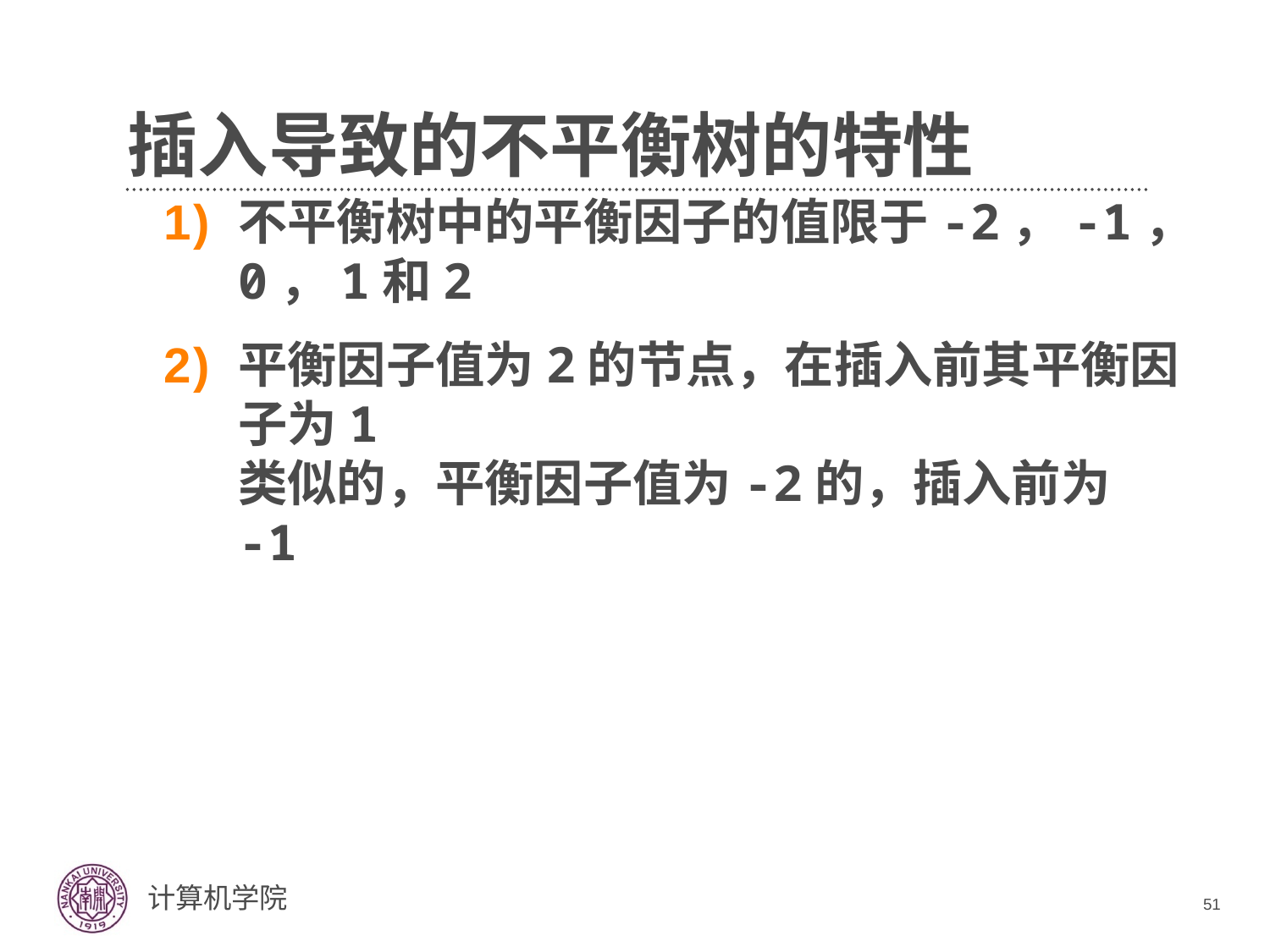

# 插入导致的不平衡树的特性
不平衡树中的平衡因子的值限于-2，-1，0，1和2
平衡因子值为2的节点，在插入前其平衡因子为1
类似的，平衡因子值为-2的，插入前为
-1
51